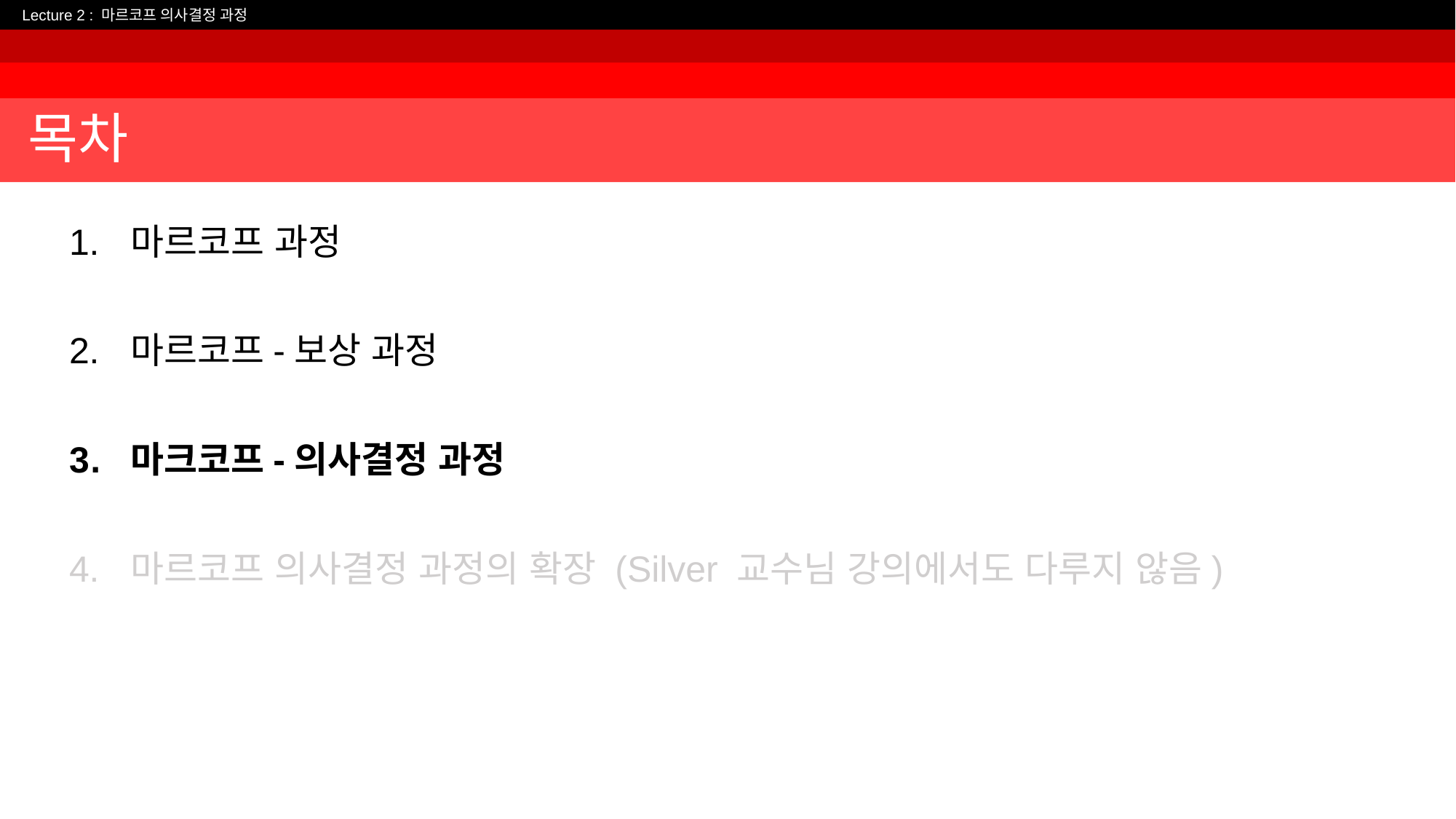

# 목차
마르코프 과정

마르코프-보상 과정

마크코프-의사결정 과정

마르코프 의사결정 과정의 확장 (Silver 교수님 강의에서도 다루지 않음)